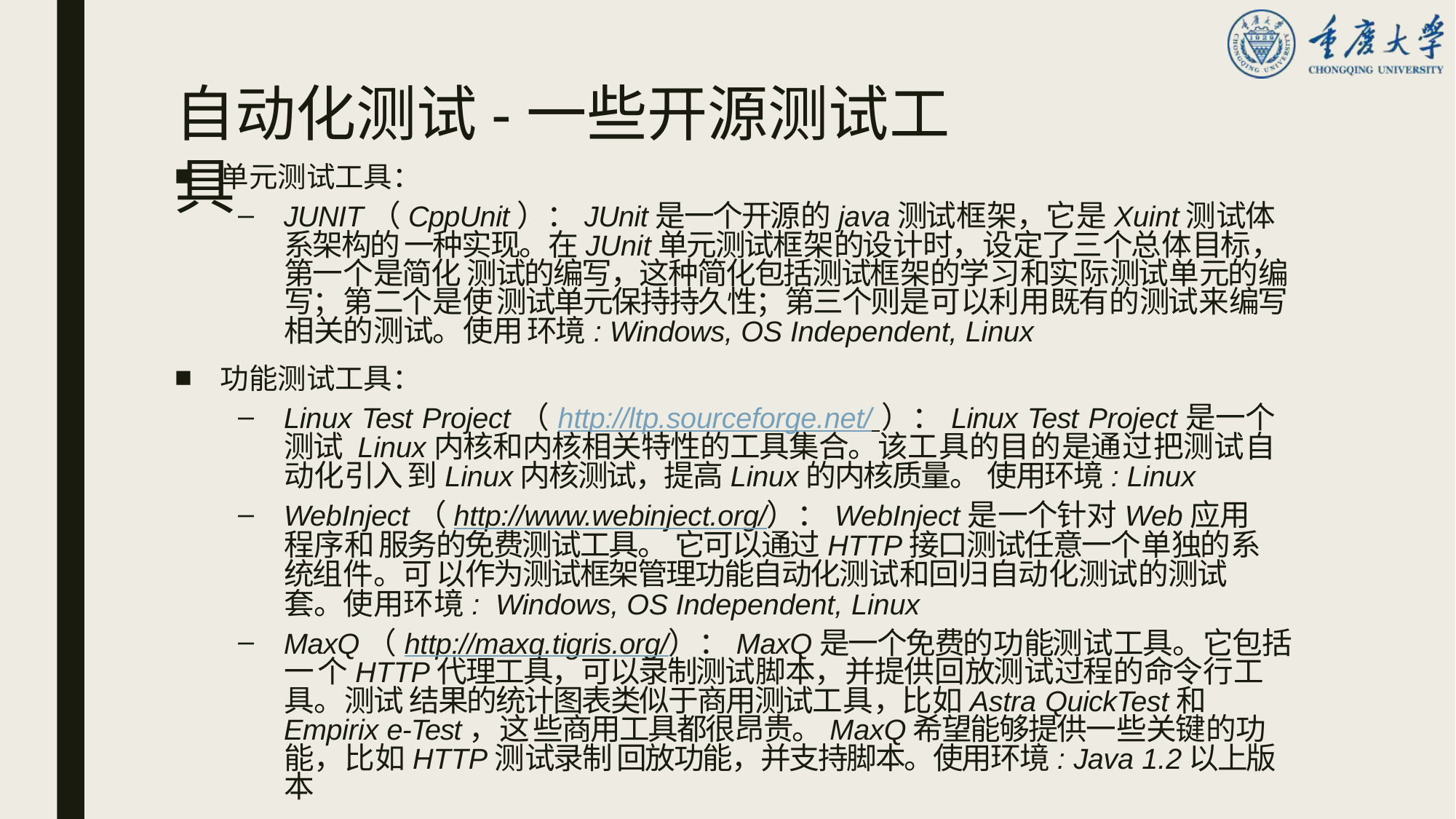

# 自动化测试-一些开源测试工具
单元测试工具：
JUNIT（CppUnit）：JUnit是一个开源的java测试框架，它是Xuint测试体系架构的 一种实现。在JUnit单元测试框架的设计时，设定了三个总体目标，第一个是简化 测试的编写，这种简化包括测试框架的学习和实际测试单元的编写；第二个是使 测试单元保持持久性；第三个则是可以利用既有的测试来编写相关的测试。使用 环境: Windows, OS Independent, Linux
功能测试工具：
Linux Test Project（http://ltp.sourceforge.net/ ）：Linux Test Project是一个测试 Linux内核和内核相关特性的工具集合。该工具的目的是通过把测试自动化引入 到Linux内核测试，提高Linux的内核质量。 使用环境: Linux
WebInject（http://www.webinject.org/）：WebInject是一个针对Web应用程序和 服务的免费测试工具。 它可以通过HTTP接口测试任意一个单独的系统组件。可 以作为测试框架管理功能自动化测试和回归自动化测试的测试套。使用环境:  Windows, OS Independent, Linux
MaxQ（http://maxq.tigris.org/）：MaxQ是一个免费的功能测试工具。它包括一 个HTTP代理工具，可以录制测试脚本，并提供回放测试过程的命令行工具。测试 结果的统计图表类似于商用测试工具，比如Astra QuickTest和Empirix e-Test，这 些商用工具都很昂贵。MaxQ希望能够提供一些关键的功能，比如HTTP测试录制 回放功能，并支持脚本。使用环境: Java 1.2以上版本